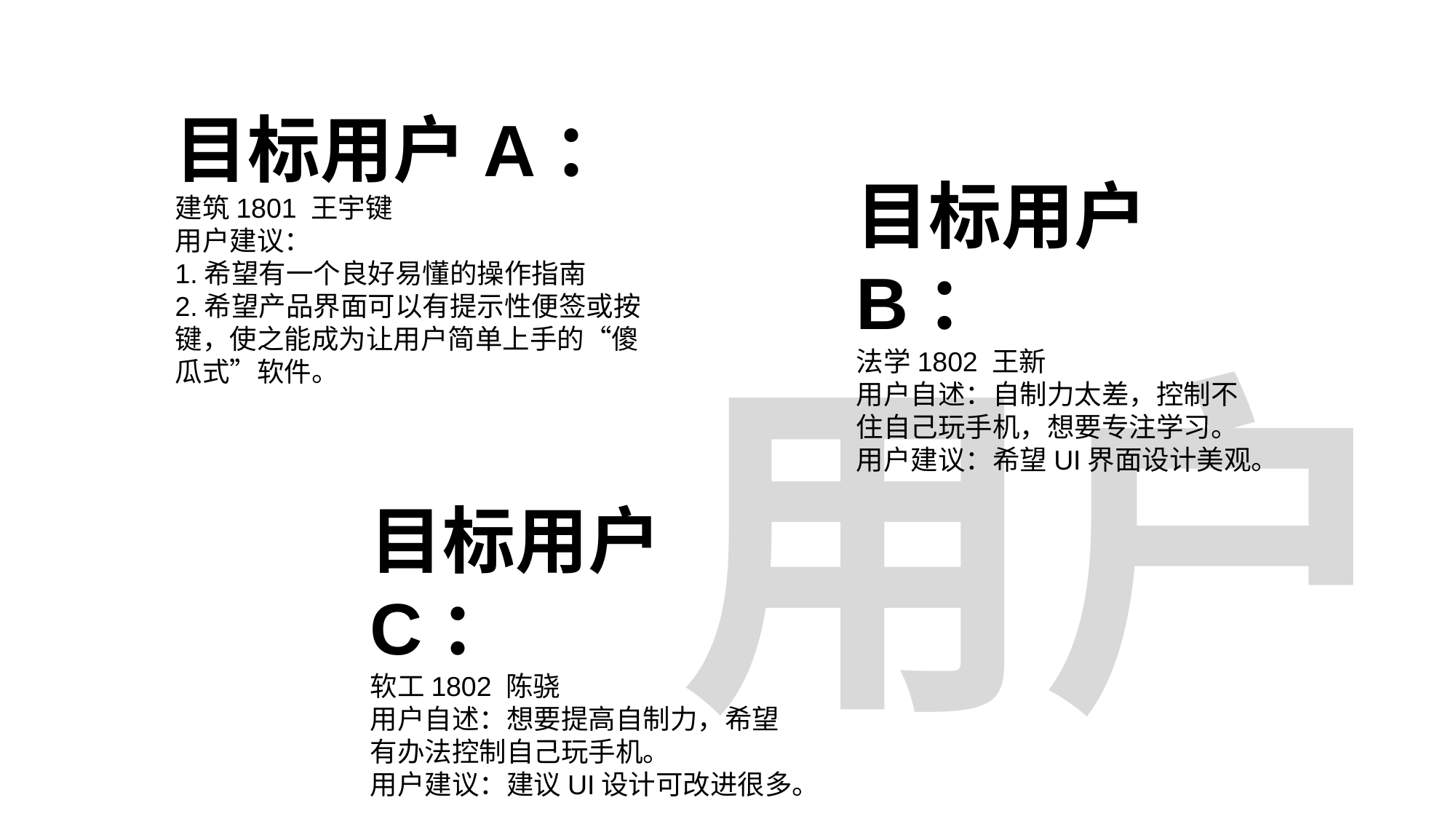

目标用户A：
建筑1801 王宇键
用户建议：
1.希望有一个良好易懂的操作指南
2.希望产品界面可以有提示性便签或按键，使之能成为让用户简单上手的“傻瓜式”软件。
目标用户B：
法学1802 王新
用户自述：自制力太差，控制不住自己玩手机，想要专注学习。
用户建议：希望UI界面设计美观。
用户
目标用户C：
软工1802 陈骁
用户自述：想要提高自制力，希望有办法控制自己玩手机。
用户建议：建议UI设计可改进很多。